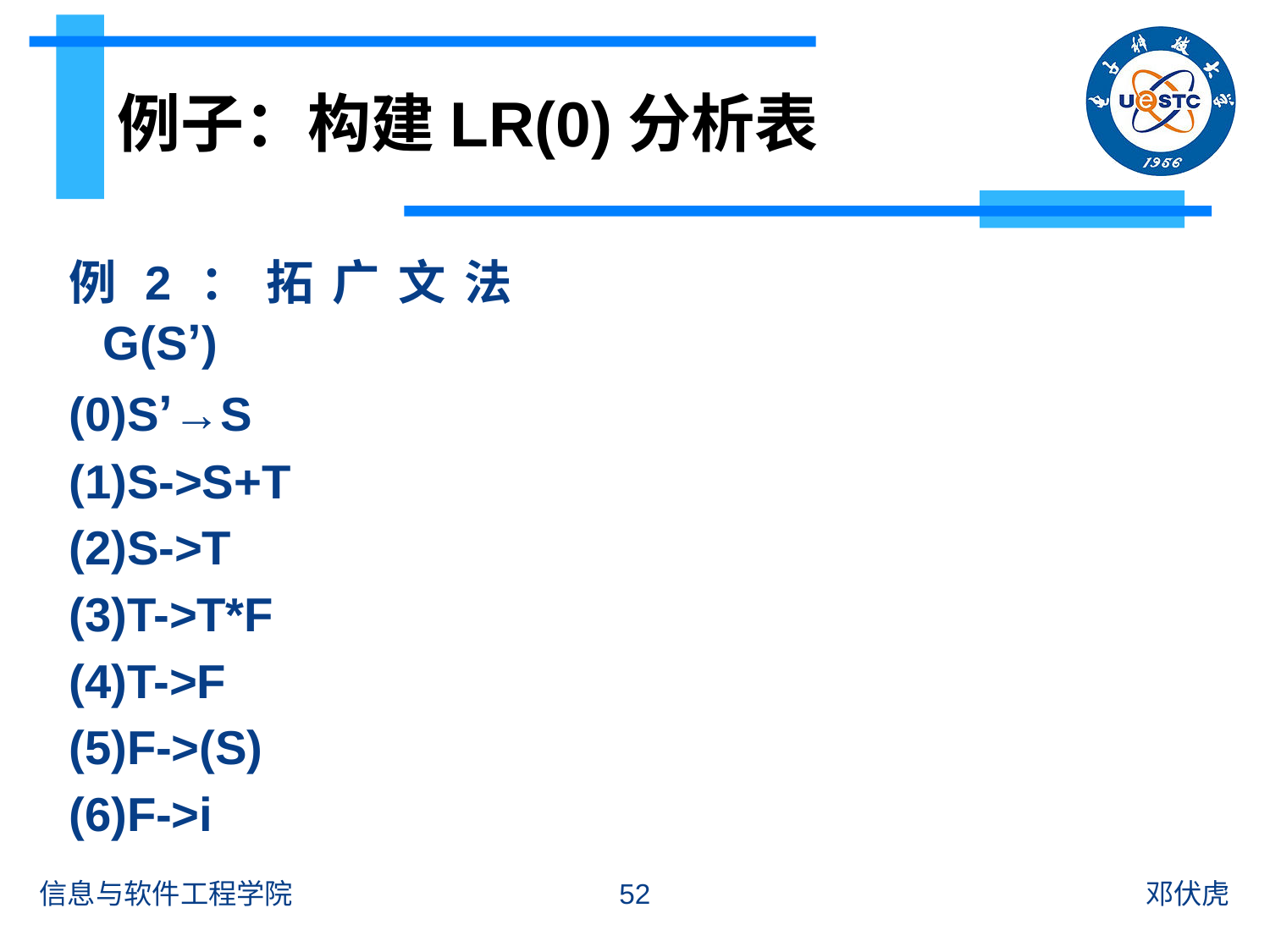

# 例子：构建LR(0)分析表
例2：拓广文法G(S’)
(0)S’→S
(1)S->S+T
(2)S->T
(3)T->T*F
(4)T->F
(5)F->(S)
(6)F->i

52
信息与软件工程学院
邓伏虎